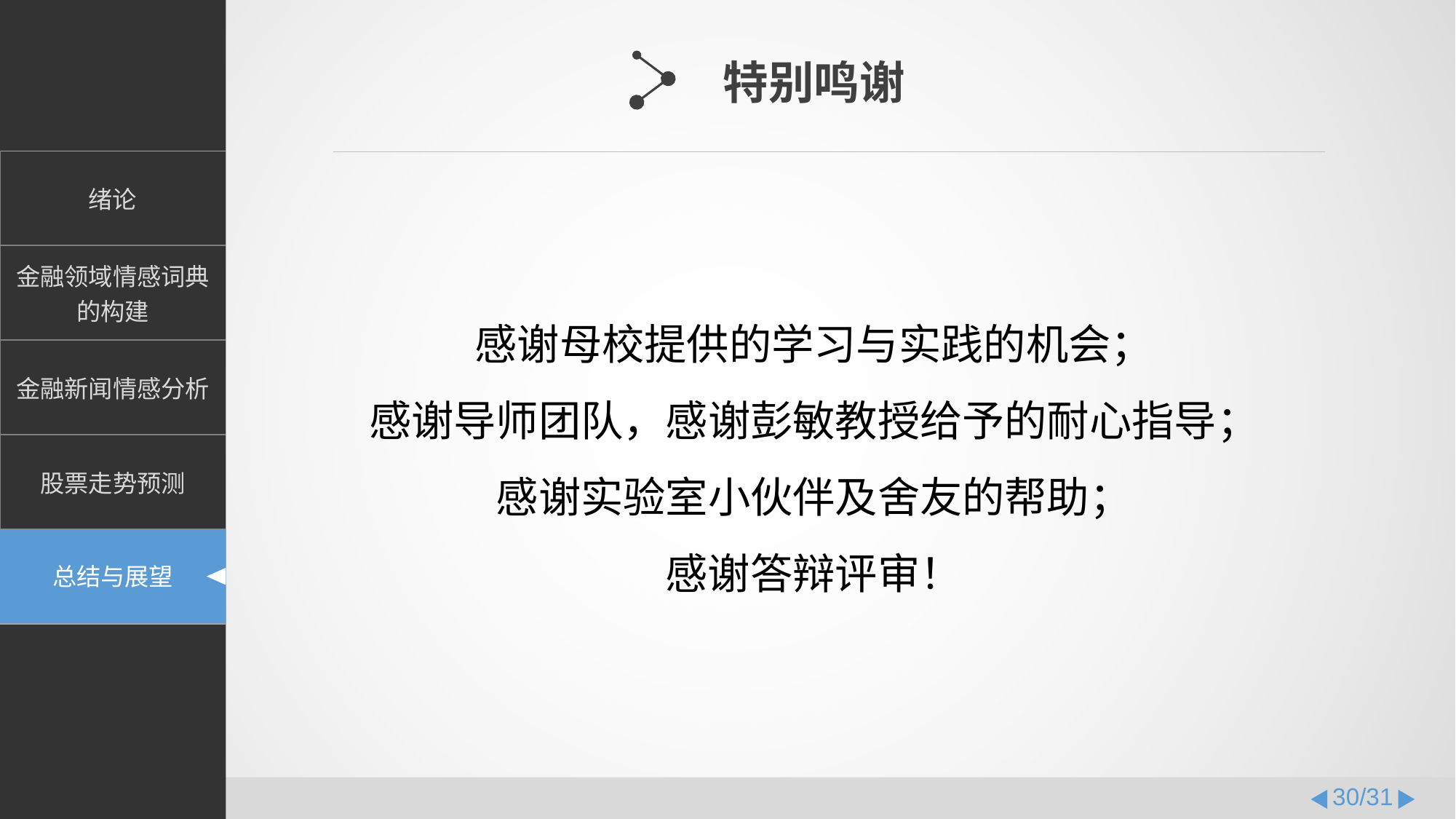

特别鸣谢
感谢母校提供的学习与实践的机会；
感谢导师团队，感谢彭敏教授给予的耐心指导；
感谢实验室小伙伴及舍友的帮助；
感谢答辩评审！